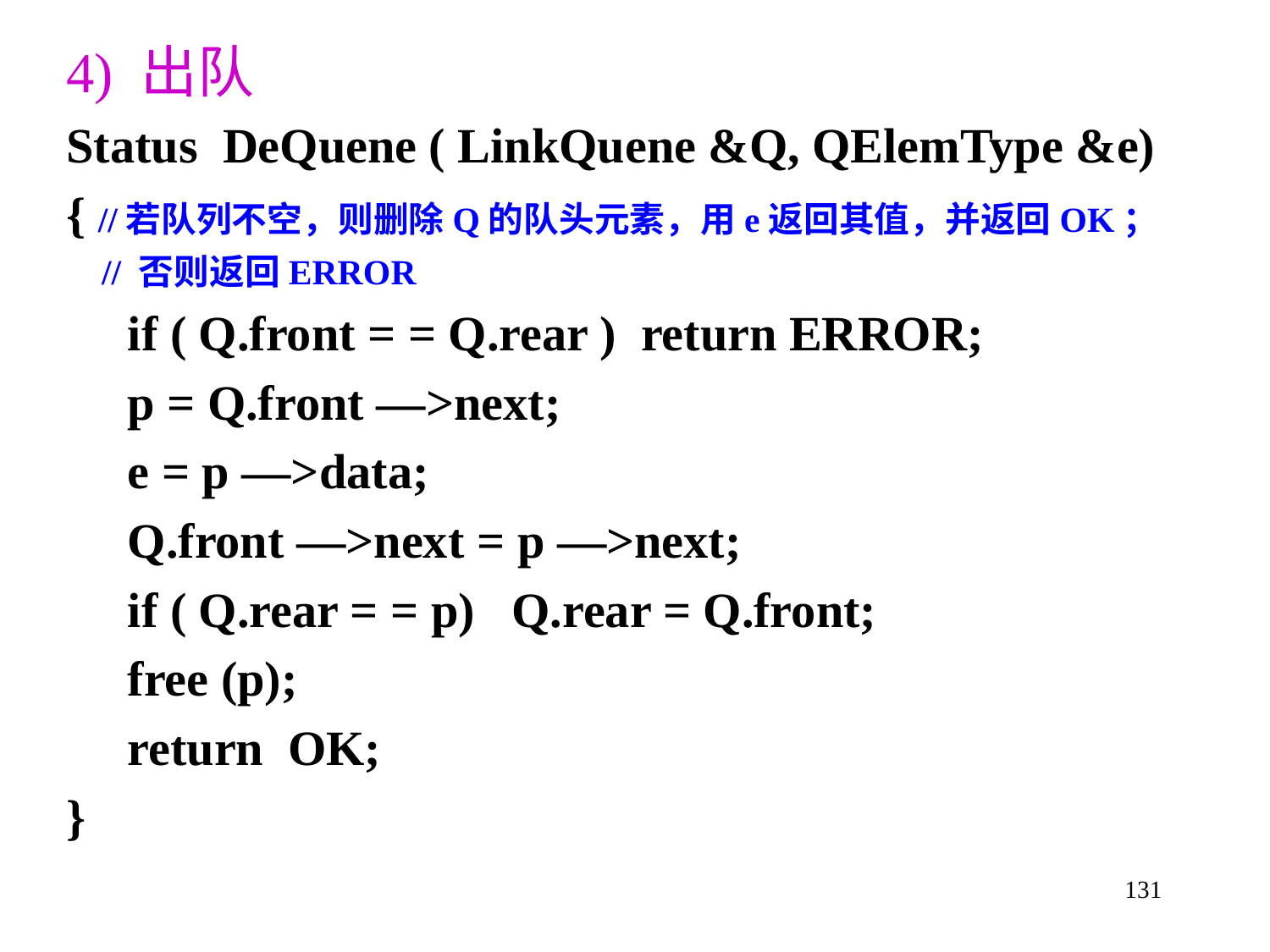

4) 出队
Status  DeQuene ( LinkQuene &Q, QElemType &e)
{ //若队列不空，则删除Q的队头元素，用e返回其值，并返回OK；
    // 否则返回ERROR
     if ( Q.front = = Q.rear )  return ERROR;
     p = Q.front —>next;
     e = p —>data;
     Q.front —>next = p —>next;
     if ( Q.rear = = p)   Q.rear = Q.front;
     free (p);
     return  OK;
}
131